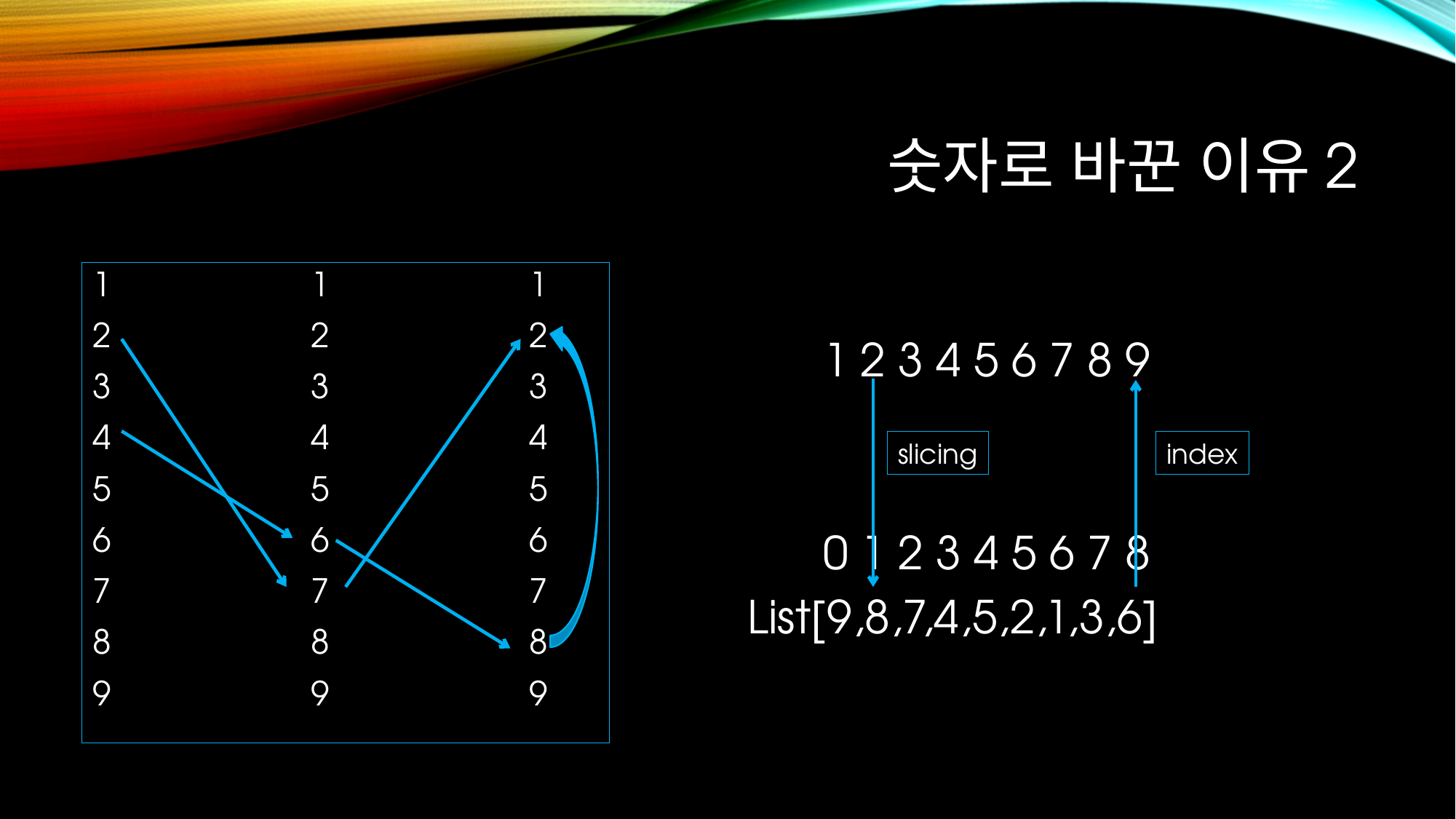

# 숫자로 바꾼 이유2
1		1		1
2		2		2
3		3		3
4		4		4
5		5		5
6		6		6
7		7		7
8		8		8
9		9		9

      1 2 3 4 5 6 7 8 9

      0 1 2 3 4 5 6 7 8
List[9,8,7,4,5,2,1,3,6]

slicing
index